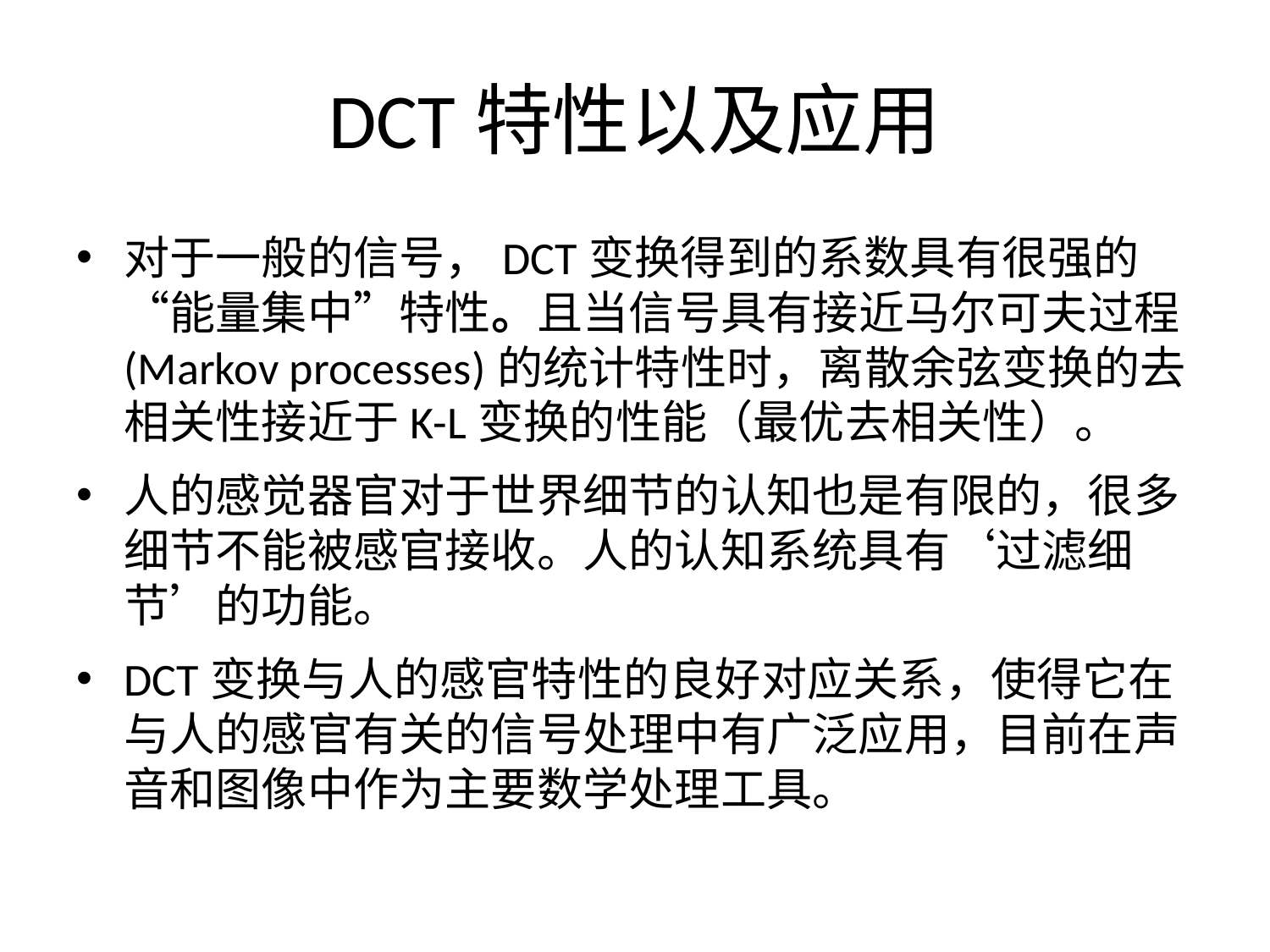

# DCT特性以及应用
对于一般的信号，DCT变换得到的系数具有很强的“能量集中”特性。且当信号具有接近马尔可夫过程(Markov processes)的统计特性时，离散余弦变换的去相关性接近于K-L变换的性能（最优去相关性）。
人的感觉器官对于世界细节的认知也是有限的，很多细节不能被感官接收。人的认知系统具有‘过滤细节’的功能。
DCT变换与人的感官特性的良好对应关系，使得它在与人的感官有关的信号处理中有广泛应用，目前在声音和图像中作为主要数学处理工具。